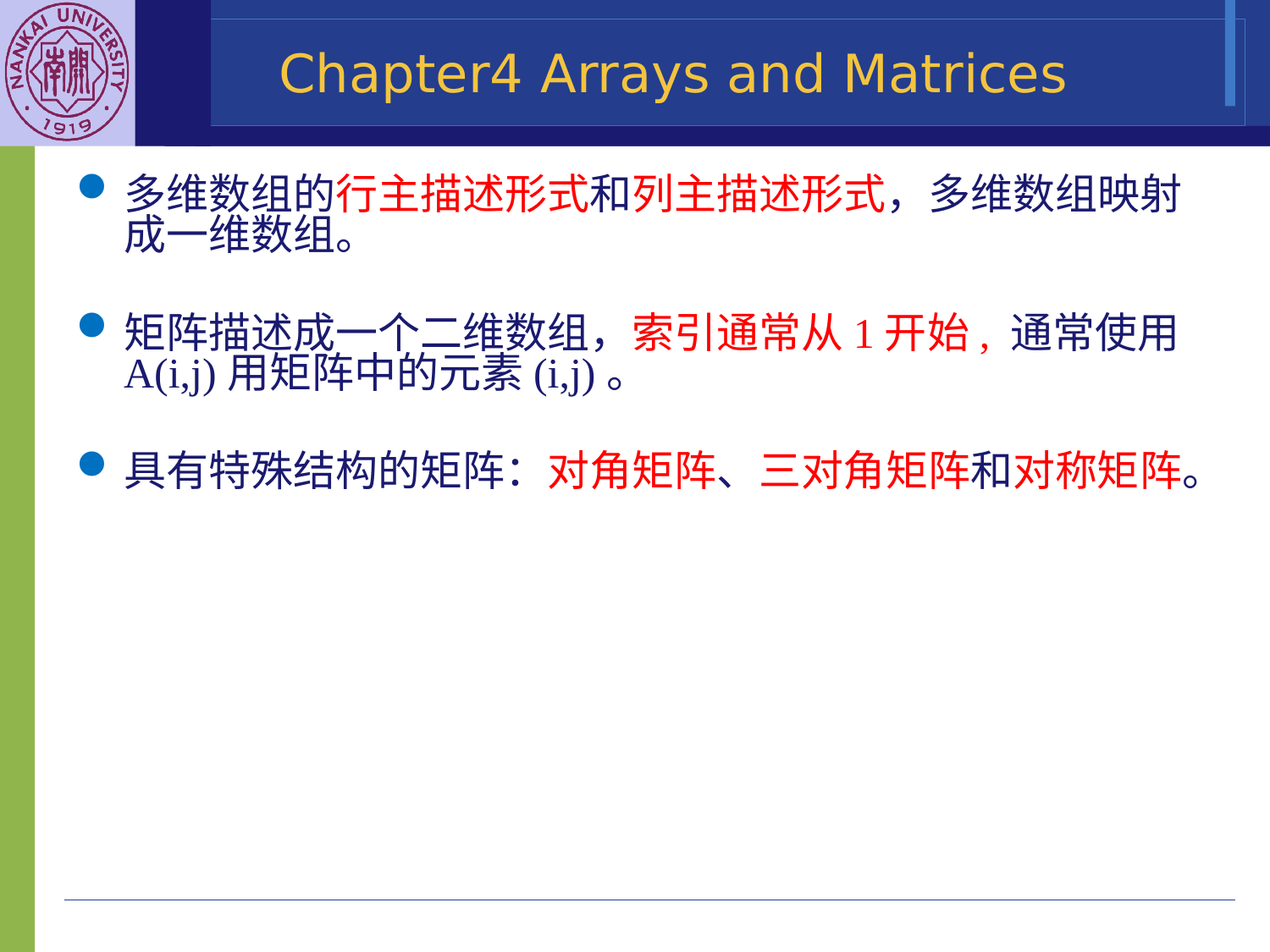

# Chapter4 Arrays and Matrices
多维数组的行主描述形式和列主描述形式，多维数组映射成一维数组。

矩阵描述成一个二维数组，索引通常从1开始, 通常使用A(i,j)用矩阵中的元素(i,j)。

具有特殊结构的矩阵：对角矩阵、三对角矩阵和对称矩阵。
2